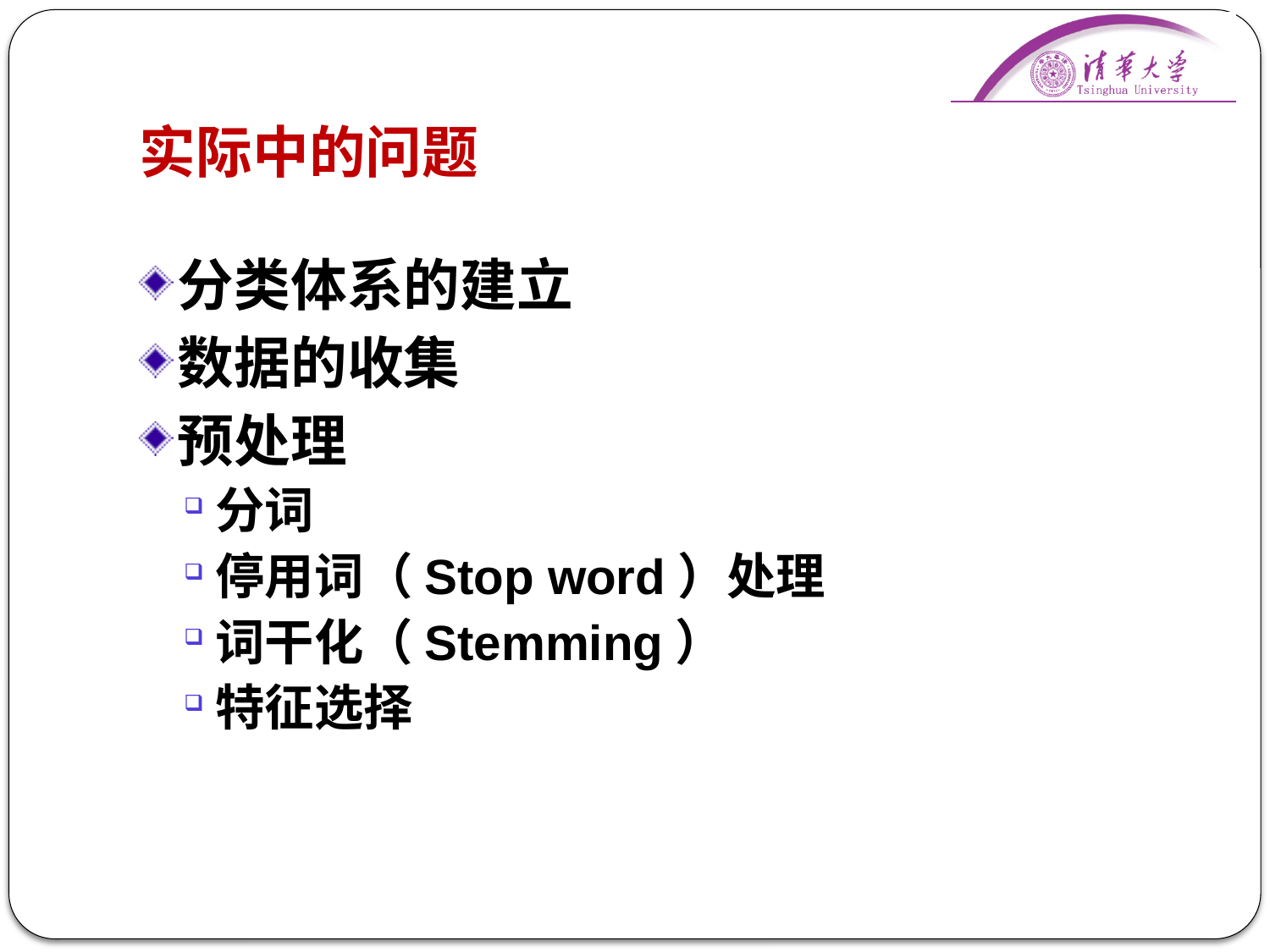

# 实际中的问题
分类体系的建立
数据的收集
预处理
分词
停用词（Stop word）处理
词干化（Stemming）
特征选择

93